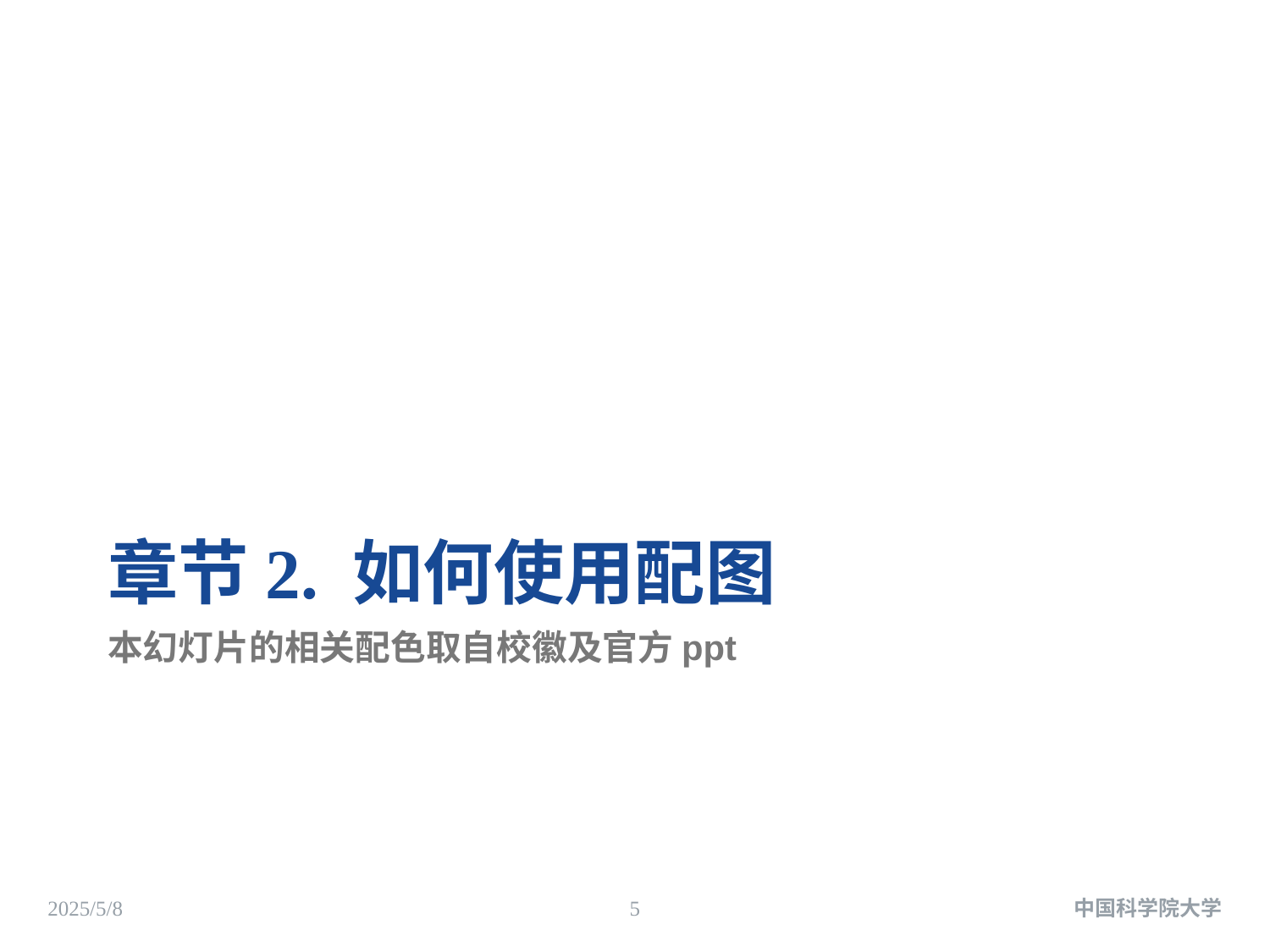

# 章节2. 如何使用配图
本幻灯片的相关配色取自校徽及官方ppt
2025/5/8
5
中国科学院大学